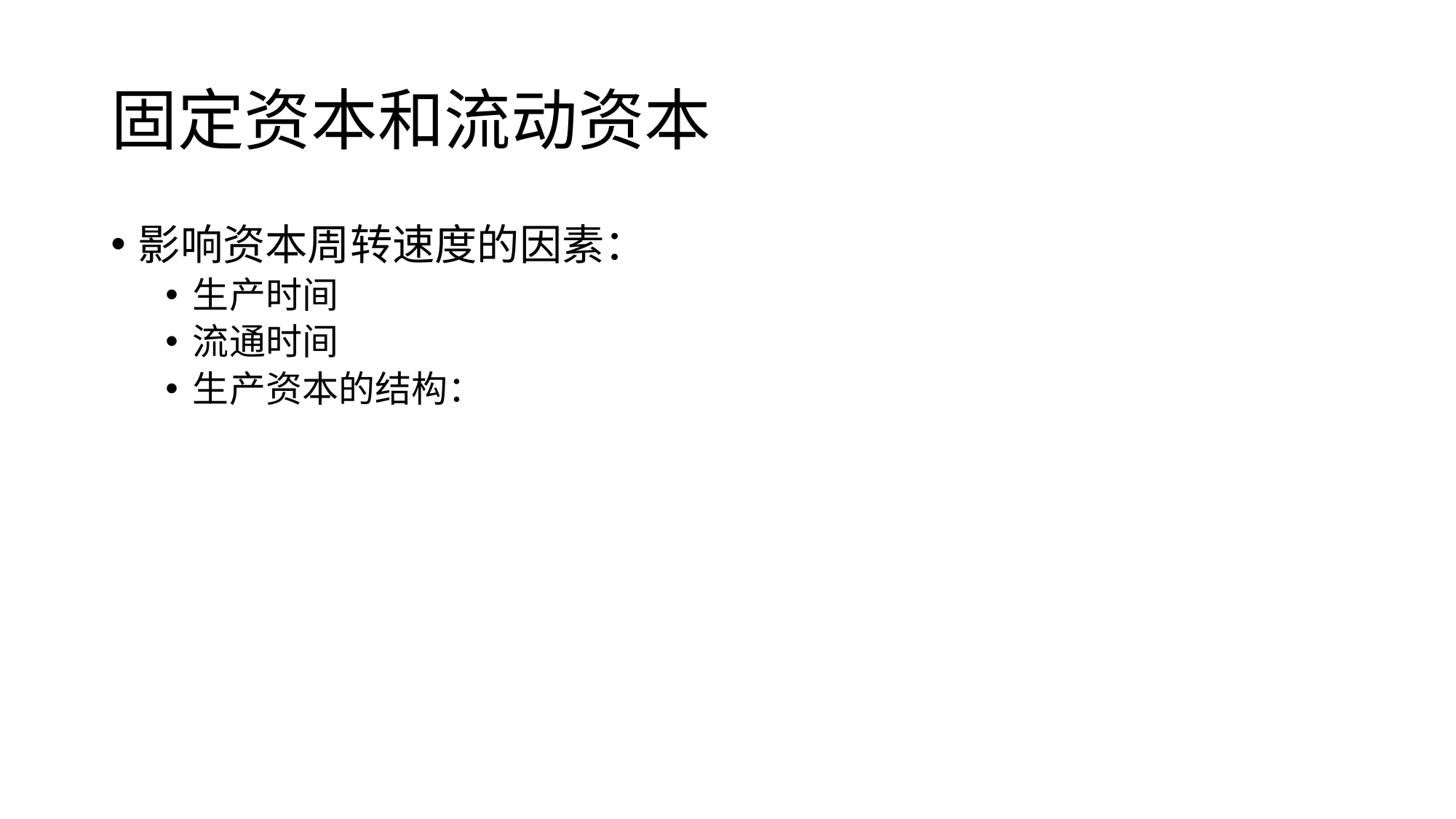

# 固定资本和流动资本
影响资本周转速度的因素：
生产时间
流通时间
生产资本的结构：